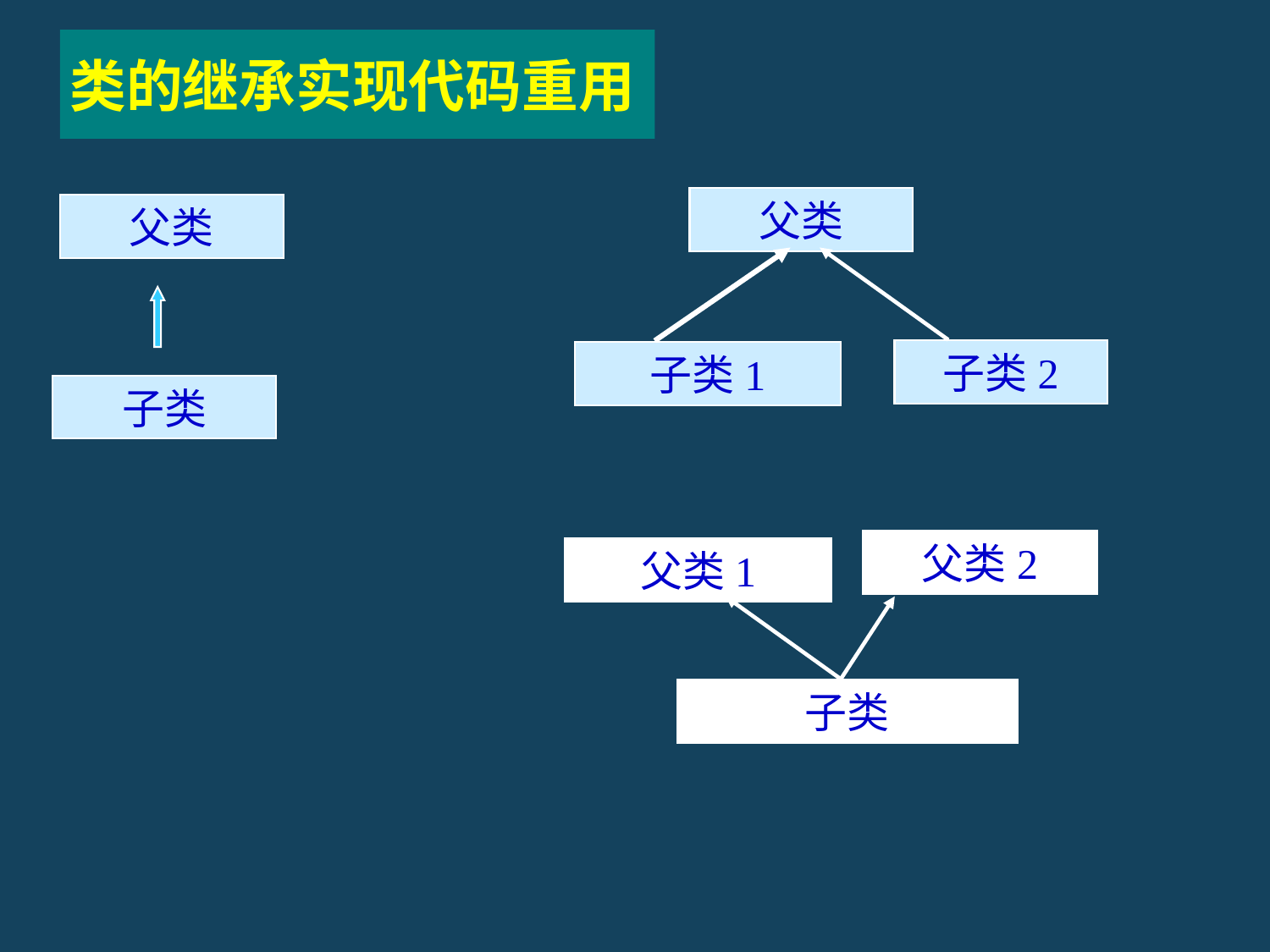

类的继承实现代码重用
父类
父类

子类2
子类1
子类
父类2
父类1

子类